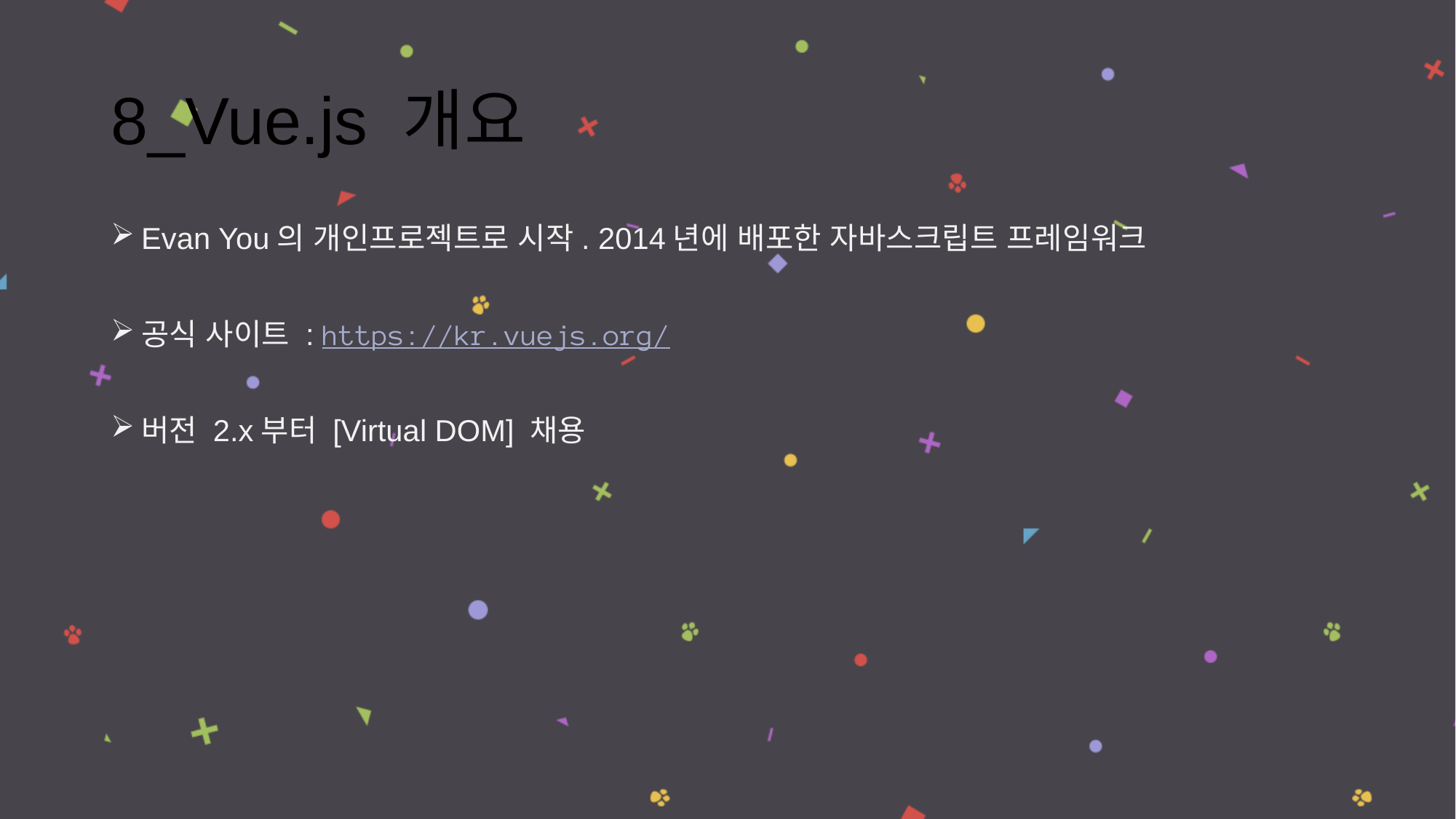

# 8_Vue.js 개요
Evan You의 개인프로젝트로 시작. 2014년에 배포한 자바스크립트 프레임워크

공식 사이트 : https://kr.vuejs.org/

버전 2.x부터 [Virtual DOM] 채용